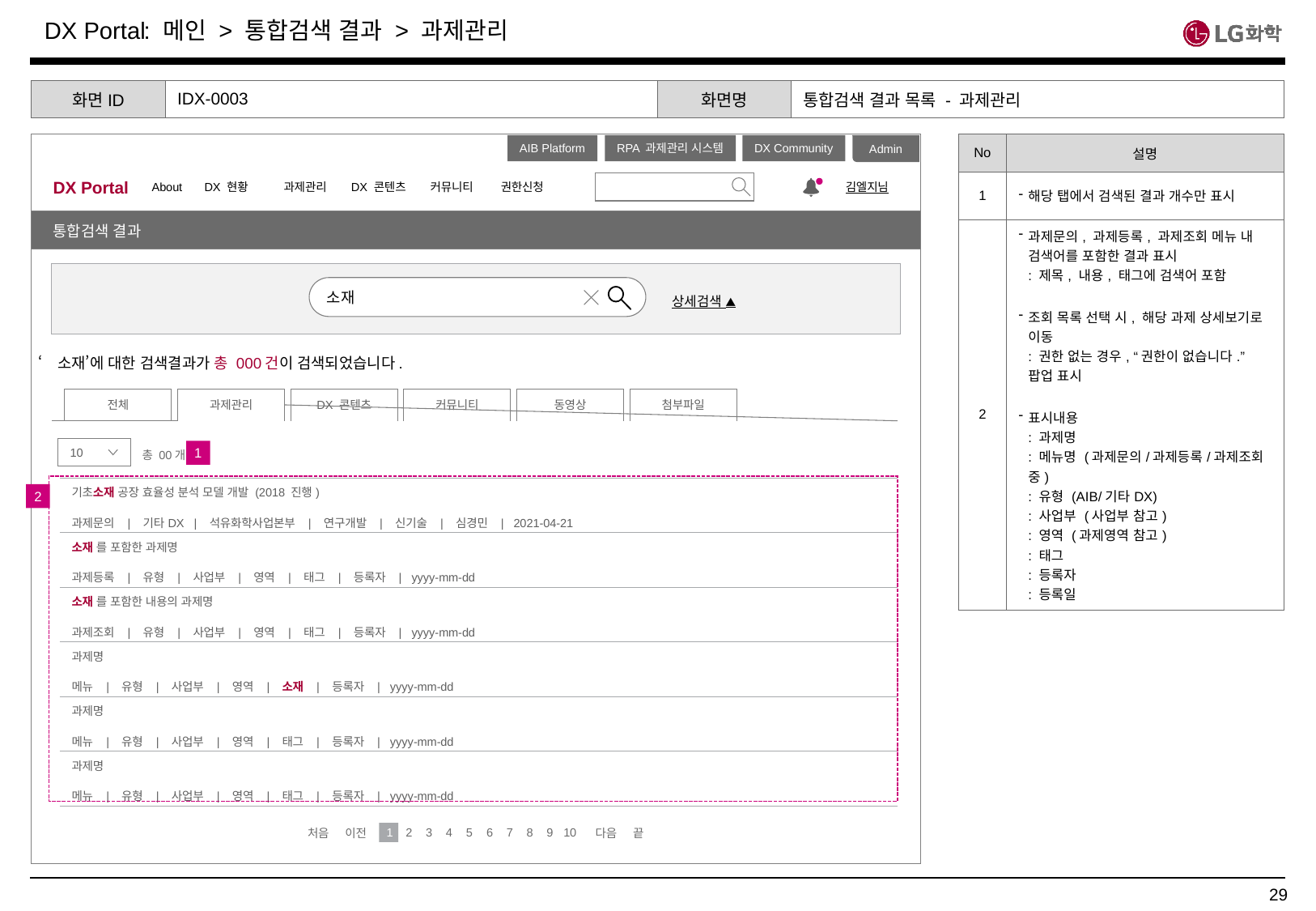

: 메인 > 통합검색 결과 > 과제관리
| 화면ID | IDX-0003 | 화면명 | 통합검색 결과 목록 - 과제관리 |
| --- | --- | --- | --- |

| No | 설명 |
| --- | --- |
| 1 | 해당 탭에서 검색된 결과 개수만 표시 |
| 2 | 과제문의, 과제등록, 과제조회 메뉴 내 검색어를 포함한 결과 표시 : 제목, 내용, 태그에 검색어 포함 조회 목록 선택 시, 해당 과제 상세보기로 이동 : 권한 없는 경우, “권한이 없습니다.” 팝업 표시 표시내용 : 과제명 : 메뉴명 (과제문의/과제등록/과제조회 중) : 유형 (AIB/기타DX) : 사업부 (사업부 참고) : 영역 (과제영역 참고) : 태그 : 등록자 : 등록일 |

Admin
DX Portal

About
DX 현황
과제관리
DX 콘텐츠
커뮤니티
권한신청
김엘지님

AIB Platform
RPA 과제관리 시스템
DX Community
공지사항

통합검색 결과

소재

상세검색 ▲

‘소재’에 대한 검색결과가 총 000건이 검색되었습니다.
전체
과제관리
DX 콘텐츠
커뮤니티
동영상
첨부파일
10

1
총 00개

| 기초소재 공장 효율성 분석 모델 개발 (2018 진행) 과제문의 | 기타DX | 석유화학사업본부 | 연구개발 | 신기술 | 심경민 | 2021-04-21 |
| --- |
| 소재 를 포함한 과제명 과제등록 | 유형 | 사업부 | 영역 | 태그 | 등록자 | yyyy-mm-dd |
| 소재 를 포함한 내용의 과제명 과제조회 | 유형 | 사업부 | 영역 | 태그 | 등록자 | yyyy-mm-dd |
| 과제명 메뉴 | 유형 | 사업부 | 영역 | 소재 | 등록자 | yyyy-mm-dd |
| 과제명 메뉴 | 유형 | 사업부 | 영역 | 태그 | 등록자 | yyyy-mm-dd |
| 과제명 메뉴 | 유형 | 사업부 | 영역 | 태그 | 등록자 | yyyy-mm-dd |
2
처음     이전
다음     끝
1
2
3
4
5
6
7
8
9
10